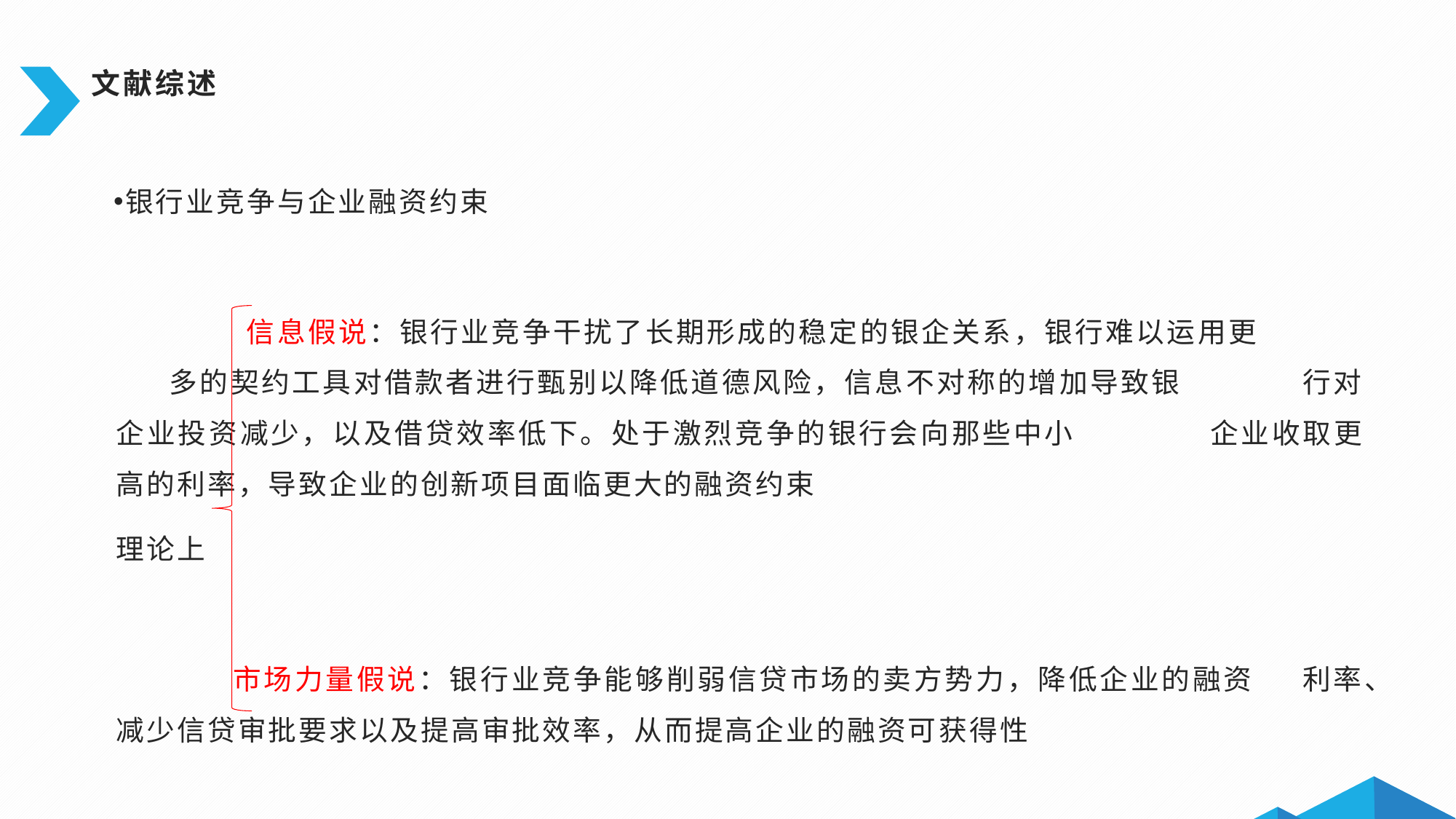

# 文献综述

银行业竞争与企业融资约束

              信息假说：银行业竞争干扰了长期形成的稳定的银企关系，银行难以运用更            	      多的契约工具对借款者进行甄别以降低道德风险，信息不对称的增加导致银	       行对企业投资减少，以及借贷效率低下。处于激烈竞争的银行会向那些中小	       企业收取更高的利率，导致企业的创新项目面临更大的融资约束
理论上

            市场力量假说：银行业竞争能够削弱信贷市场的卖方势力，降低企业的融资	     利率、减少信贷审批要求以及提高审批效率，从而提高企业的融资可获得性

6